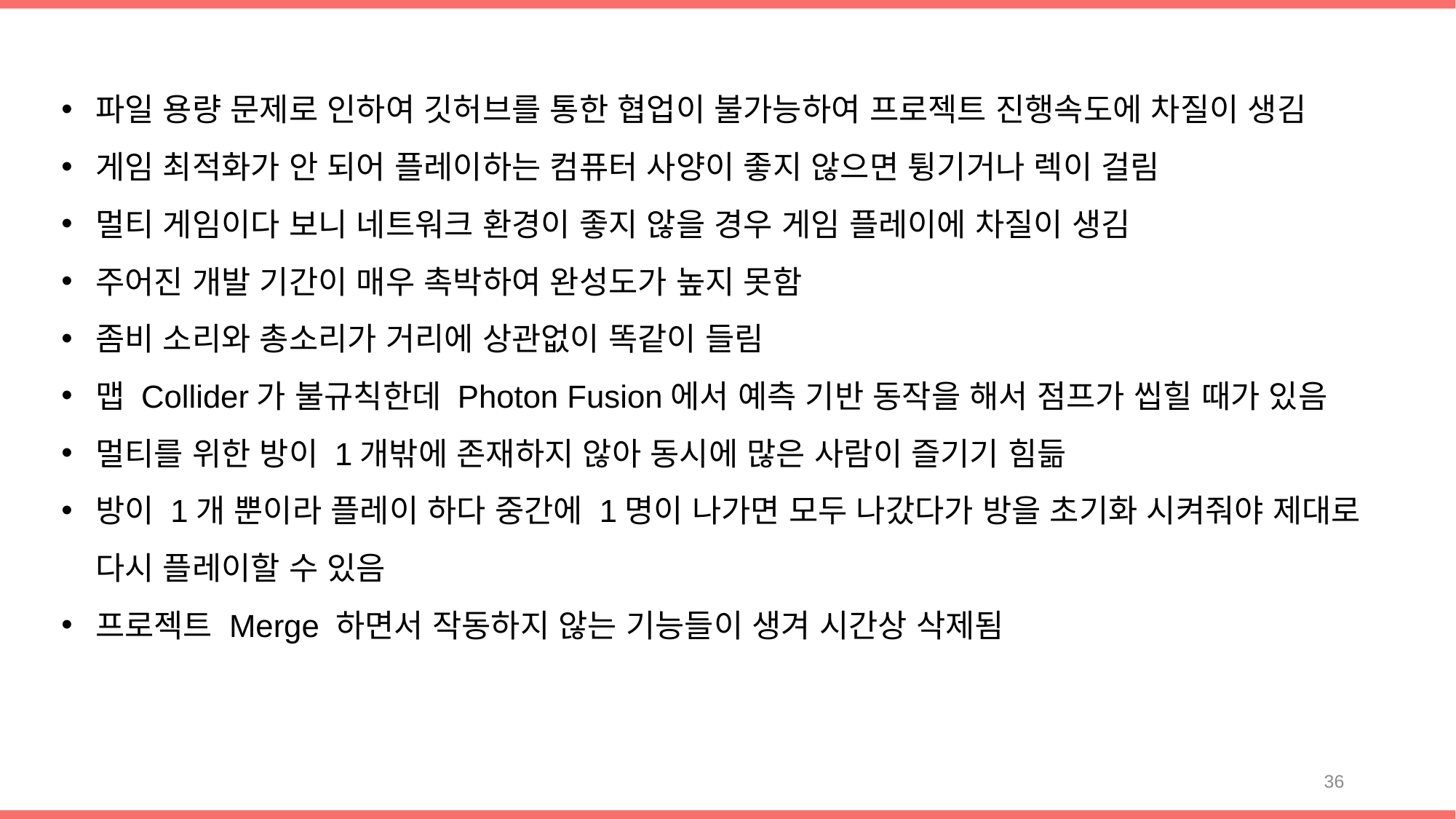

파일 용량 문제로 인하여 깃허브를 통한 협업이 불가능하여 프로젝트 진행속도에 차질이 생김
게임 최적화가 안 되어 플레이하는 컴퓨터 사양이 좋지 않으면 튕기거나 렉이 걸림
멀티 게임이다 보니 네트워크 환경이 좋지 않을 경우 게임 플레이에 차질이 생김
주어진 개발 기간이 매우 촉박하여 완성도가 높지 못함
좀비 소리와 총소리가 거리에 상관없이 똑같이 들림
맵 Collider가 불규칙한데 Photon Fusion에서 예측 기반 동작을 해서 점프가 씹힐 때가 있음
멀티를 위한 방이 1개밖에 존재하지 않아 동시에 많은 사람이 즐기기 힘듦
방이 1개 뿐이라 플레이 하다 중간에 1명이 나가면 모두 나갔다가 방을 초기화 시켜줘야 제대로 다시 플레이할 수 있음
프로젝트 Merge 하면서 작동하지 않는 기능들이 생겨 시간상 삭제됨
36